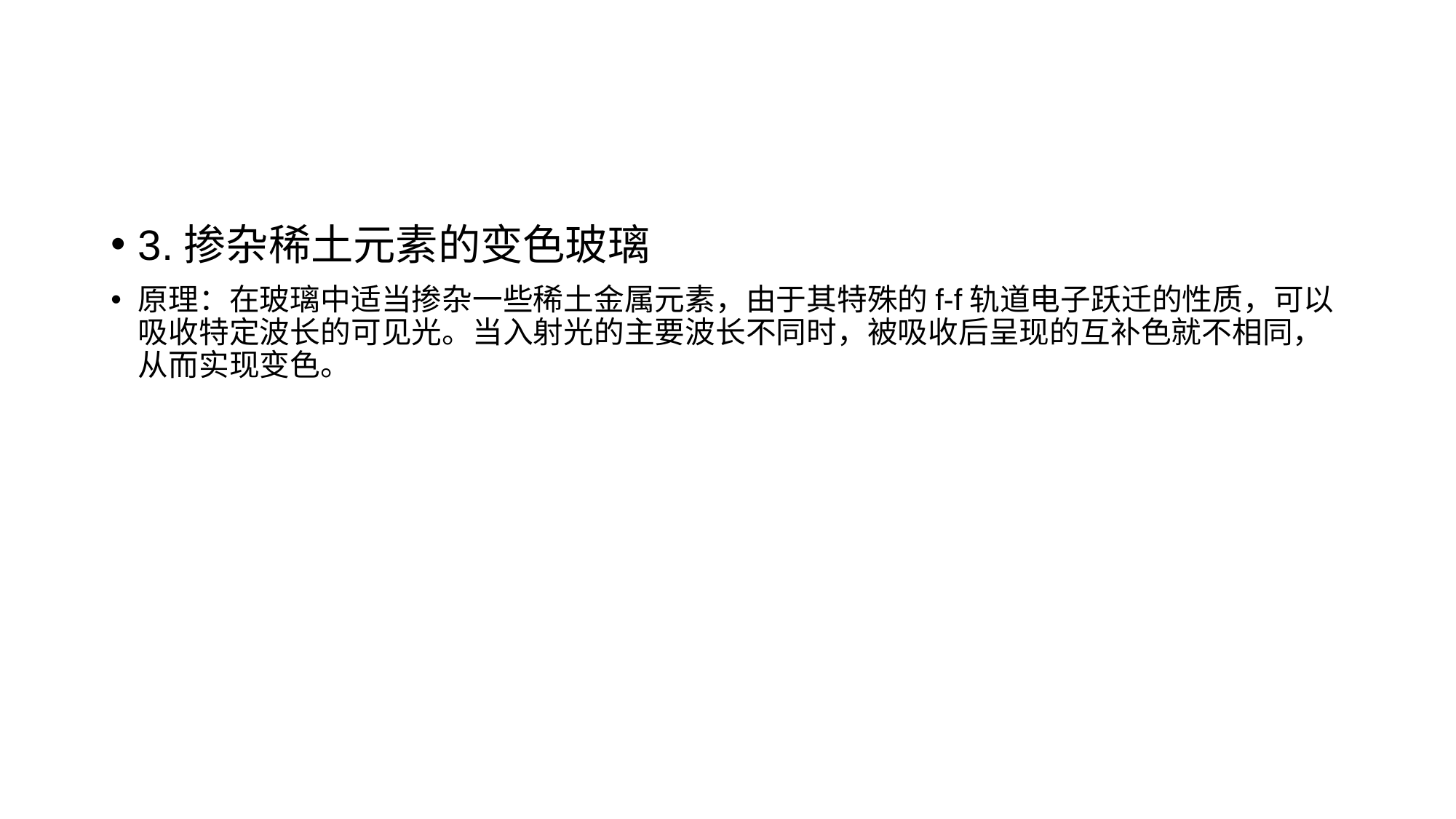

#
3.掺杂稀土元素的变色玻璃
原理：在玻璃中适当掺杂一些稀土金属元素，由于其特殊的f-f轨道电子跃迁的性质，可以吸收特定波长的可见光。当入射光的主要波长不同时，被吸收后呈现的互补色就不相同，从而实现变色。